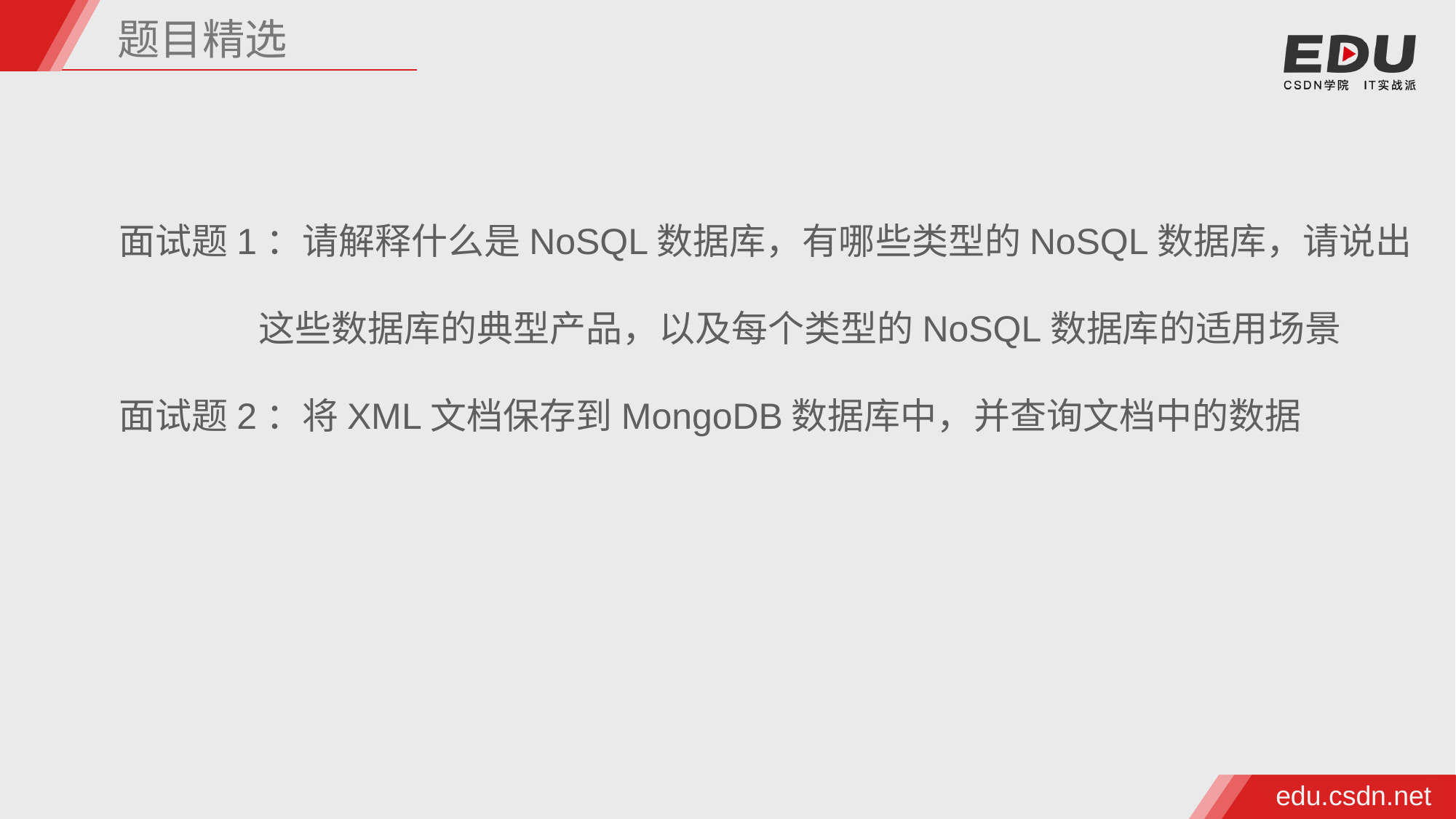

题目精选
面试题1：请解释什么是NoSQL数据库，有哪些类型的NoSQL数据库，请说出
                这些数据库的典型产品，以及每个类型的NoSQL数据库的适用场景
面试题2：将XML文档保存到MongoDB数据库中，并查询文档中的数据
edu.csdn.net